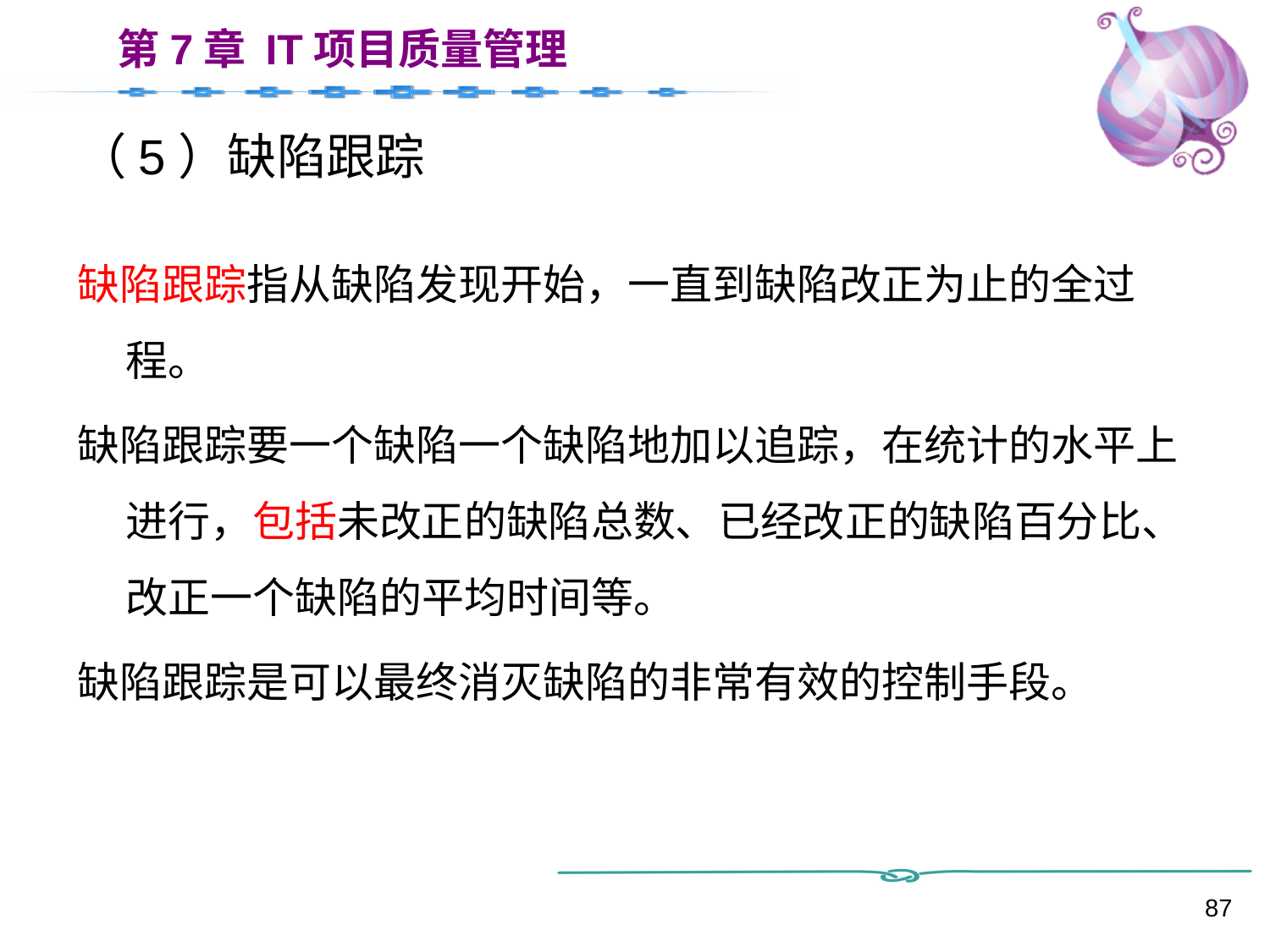

# （5）缺陷跟踪
缺陷跟踪指从缺陷发现开始，一直到缺陷改正为止的全过程。
缺陷跟踪要一个缺陷一个缺陷地加以追踪，在统计的水平上进行，包括未改正的缺陷总数、已经改正的缺陷百分比、改正一个缺陷的平均时间等。
缺陷跟踪是可以最终消灭缺陷的非常有效的控制手段。
87